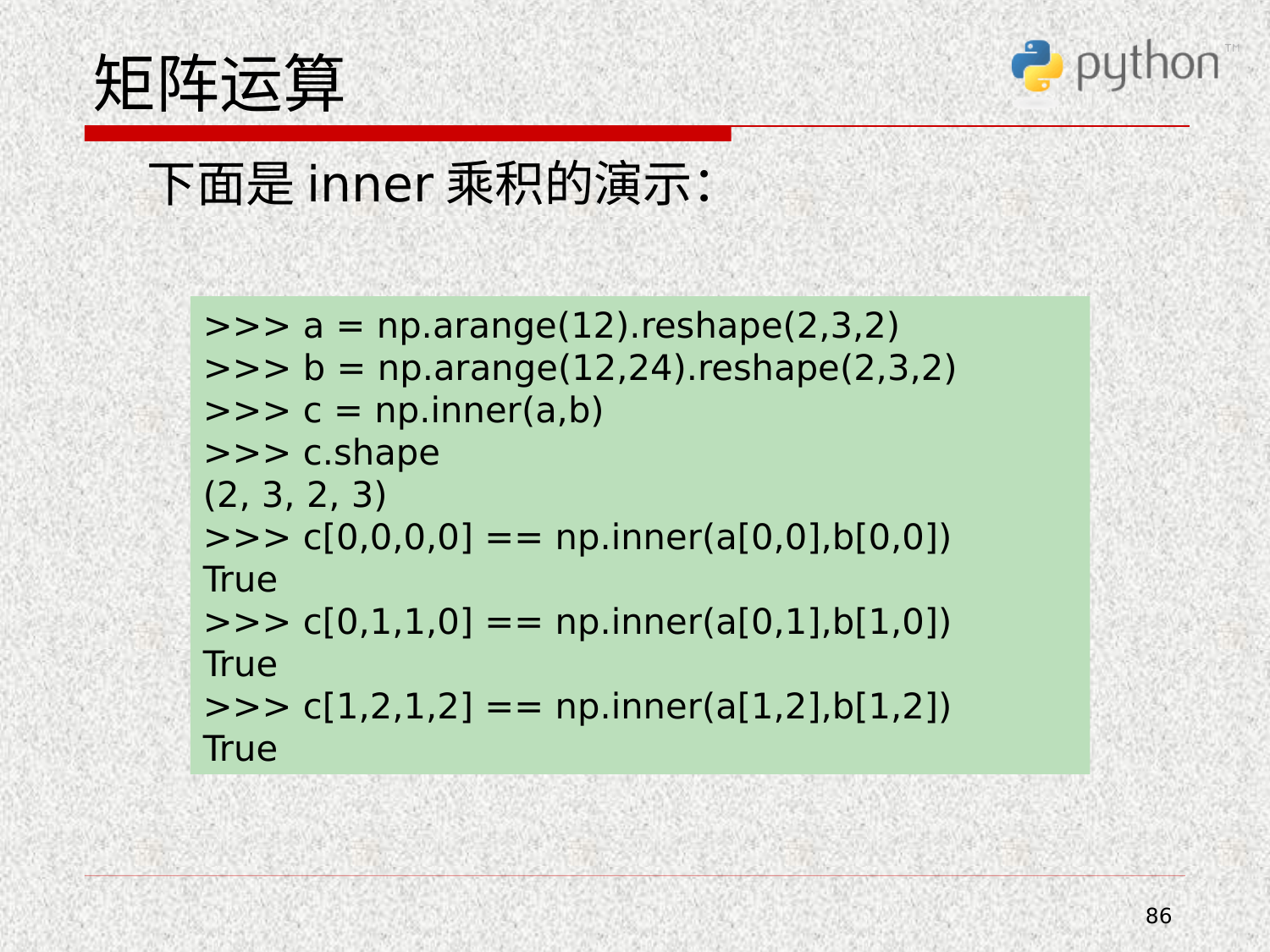

# 矩阵运算
    下面是inner乘积的演示：
>>> a = np.arange(12).reshape(2,3,2)
>>> b = np.arange(12,24).reshape(2,3,2)
>>> c = np.inner(a,b)
>>> c.shape
(2, 3, 2, 3)
>>> c[0,0,0,0] == np.inner(a[0,0],b[0,0])
True
>>> c[0,1,1,0] == np.inner(a[0,1],b[1,0])
True
>>> c[1,2,1,2] == np.inner(a[1,2],b[1,2])
True
86